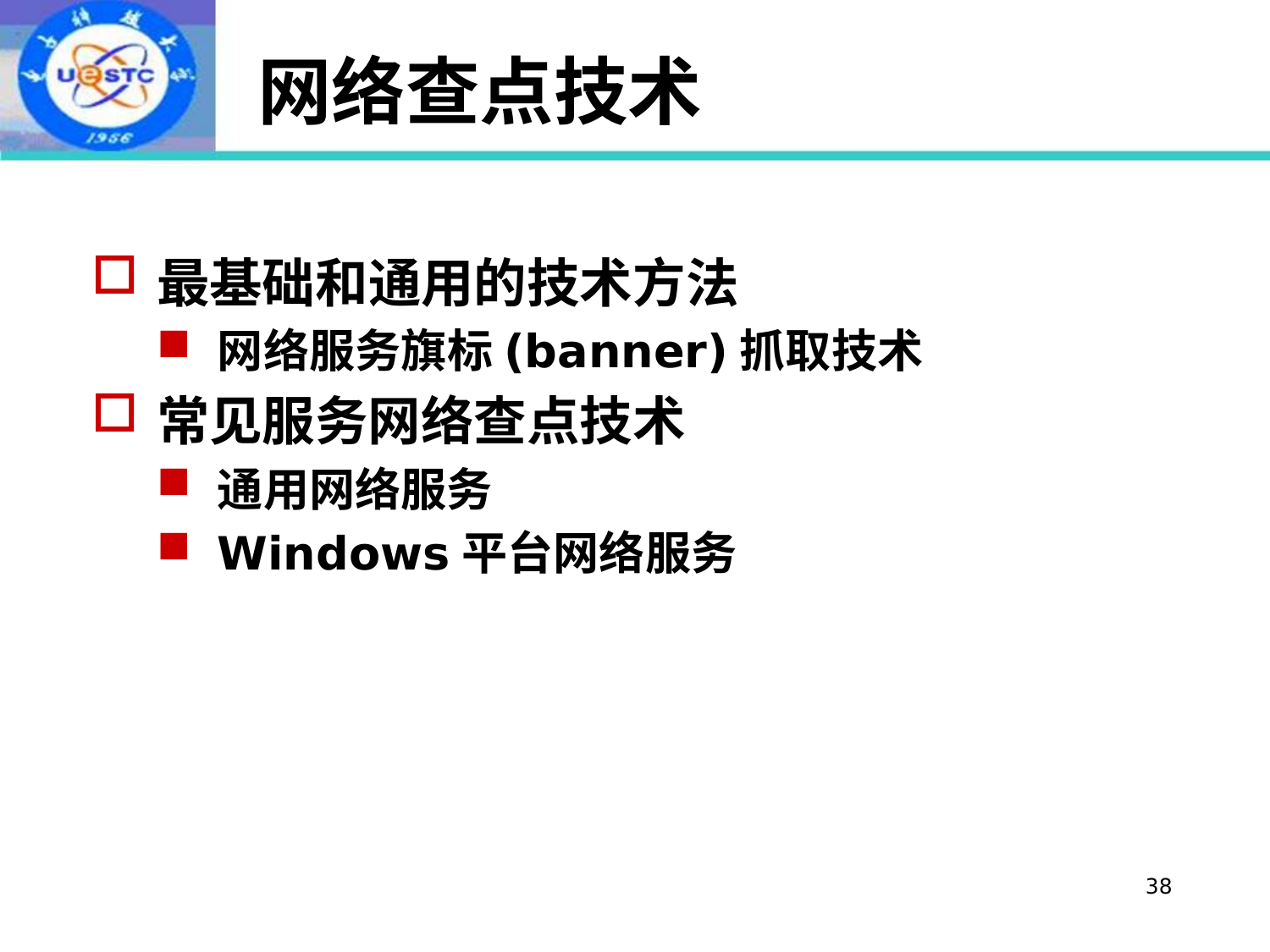

# 网络查点技术
最基础和通用的技术方法
网络服务旗标(banner)抓取技术
常见服务网络查点技术
通用网络服务
Windows平台网络服务
38